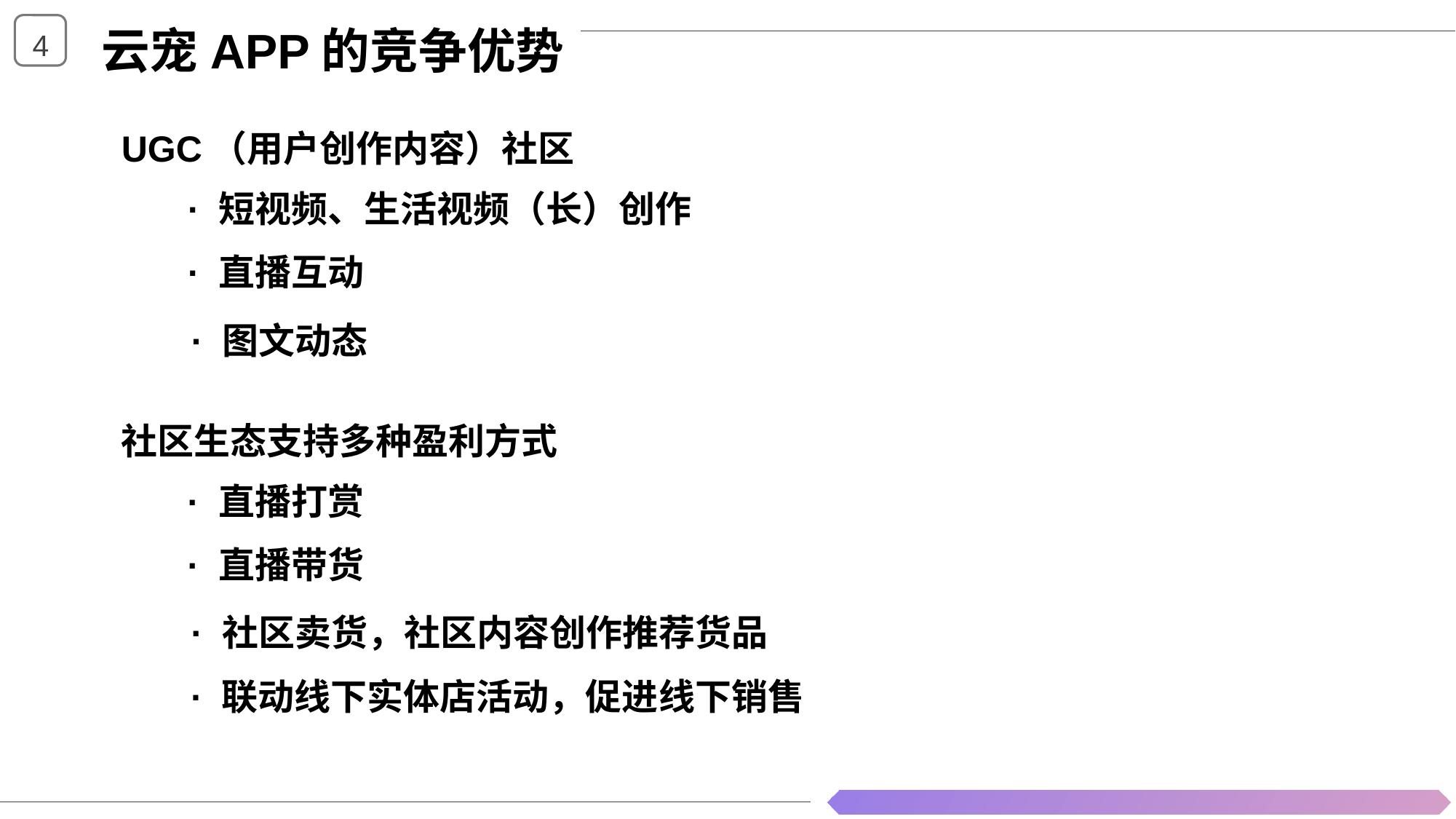

4

云宠APP的竞争优势
UGC（用户创作内容）社区
· 短视频、生活视频（长）创作
· 直播互动
· 图文动态
社区生态支持多种盈利方式
· 直播打赏
· 直播带货
· 社区卖货，社区内容创作推荐货品
· 联动线下实体店活动，促进线下销售